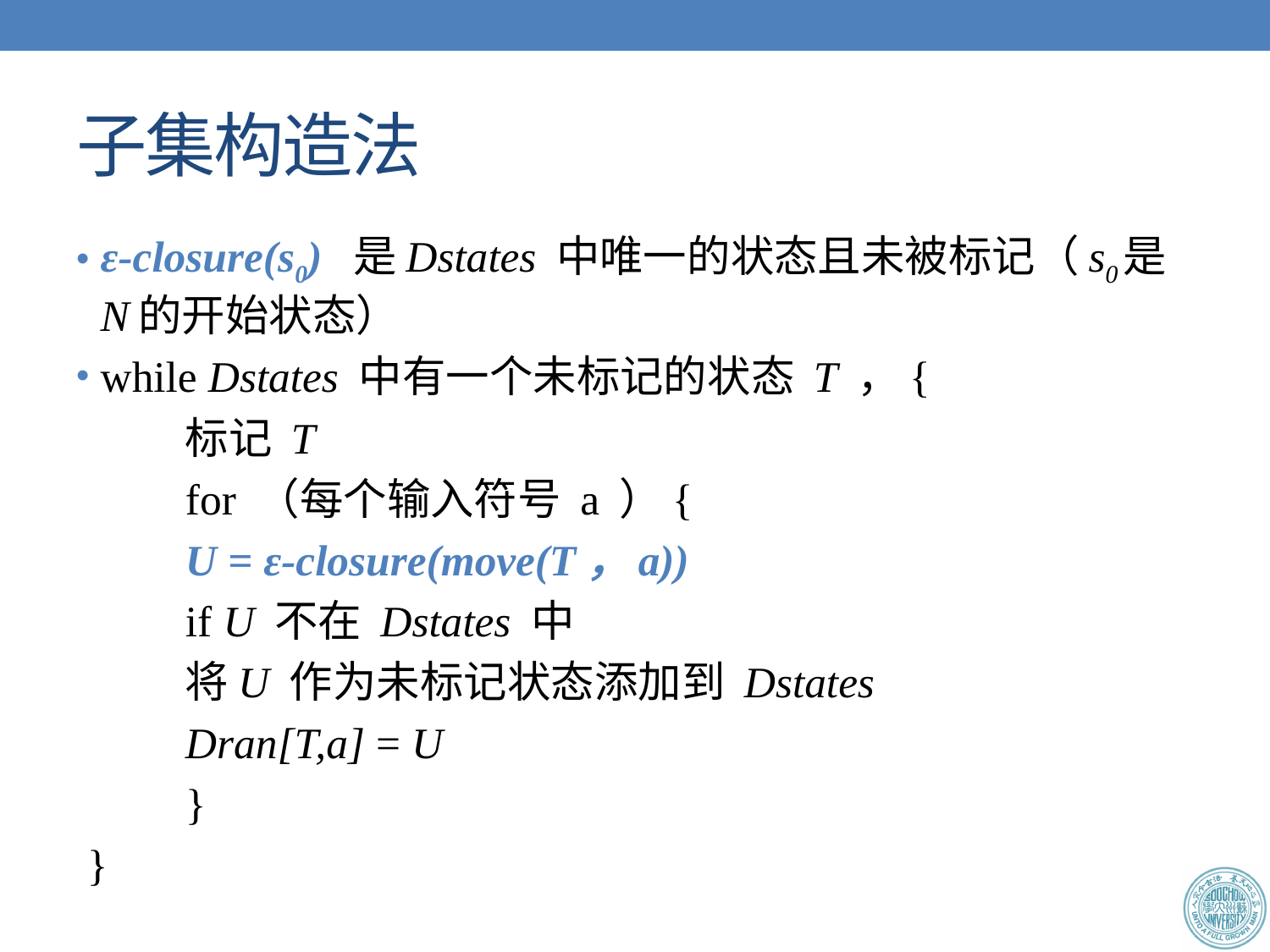

# 子集构造法
ε-closure(s0)  是Dstates 中唯一的状态且未被标记（s0是N的开始状态）
while Dstates 中有一个未标记的状态 T ，{
	标记 T
	for （每个输入符号 a ）{
		U = ε-closure(move(T，a))
		if U 不在 Dstates 中
			将U 作为未标记状态添加到 Dstates
 		Dran[T,a] = U
	}
 }